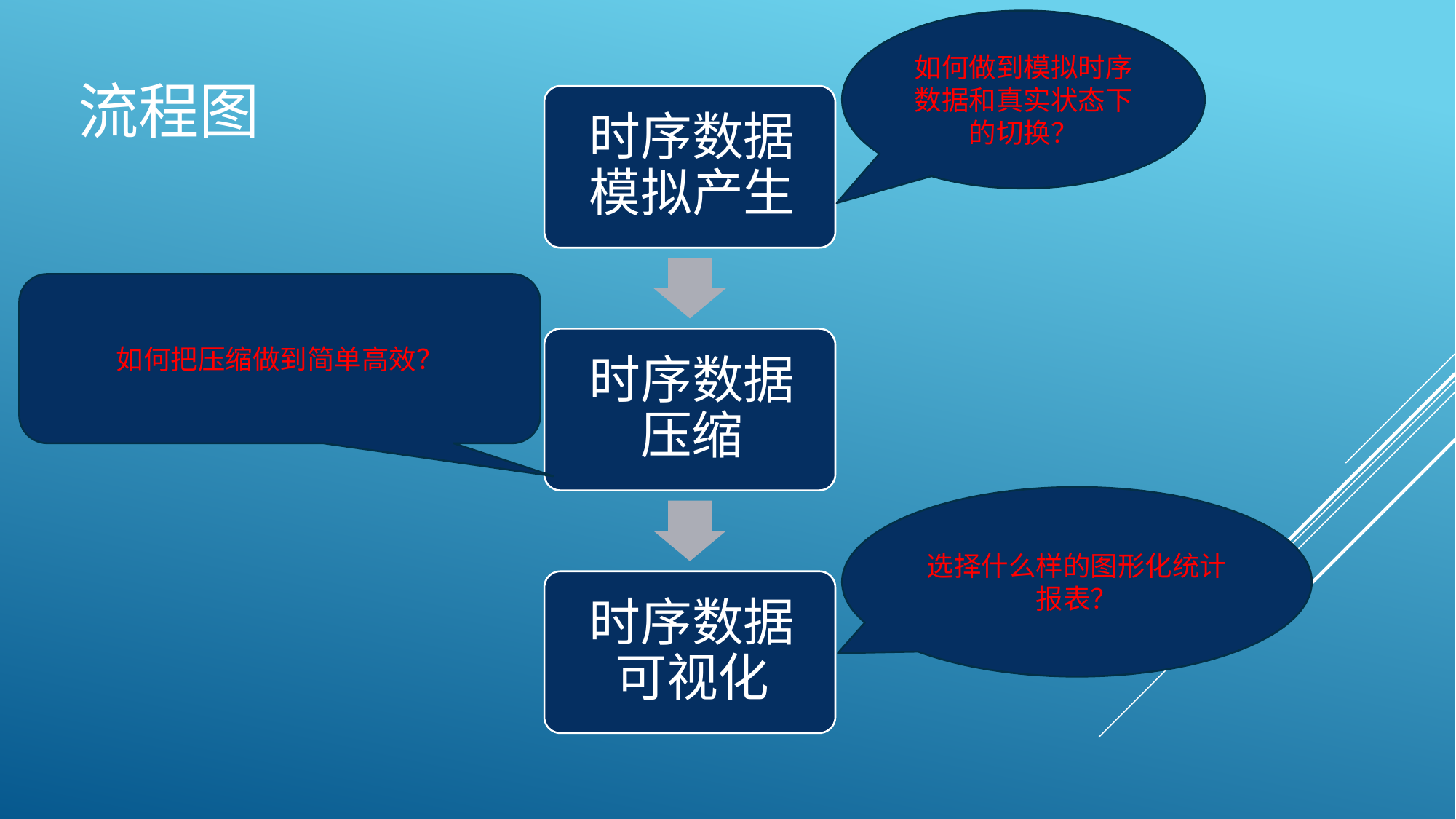

如何做到模拟时序数据和真实状态下的切换？
流程图
时序数据模拟产生

时序数据压缩

时序数据可视化
如何把压缩做到简单高效？
选择什么样的图形化统计报表？